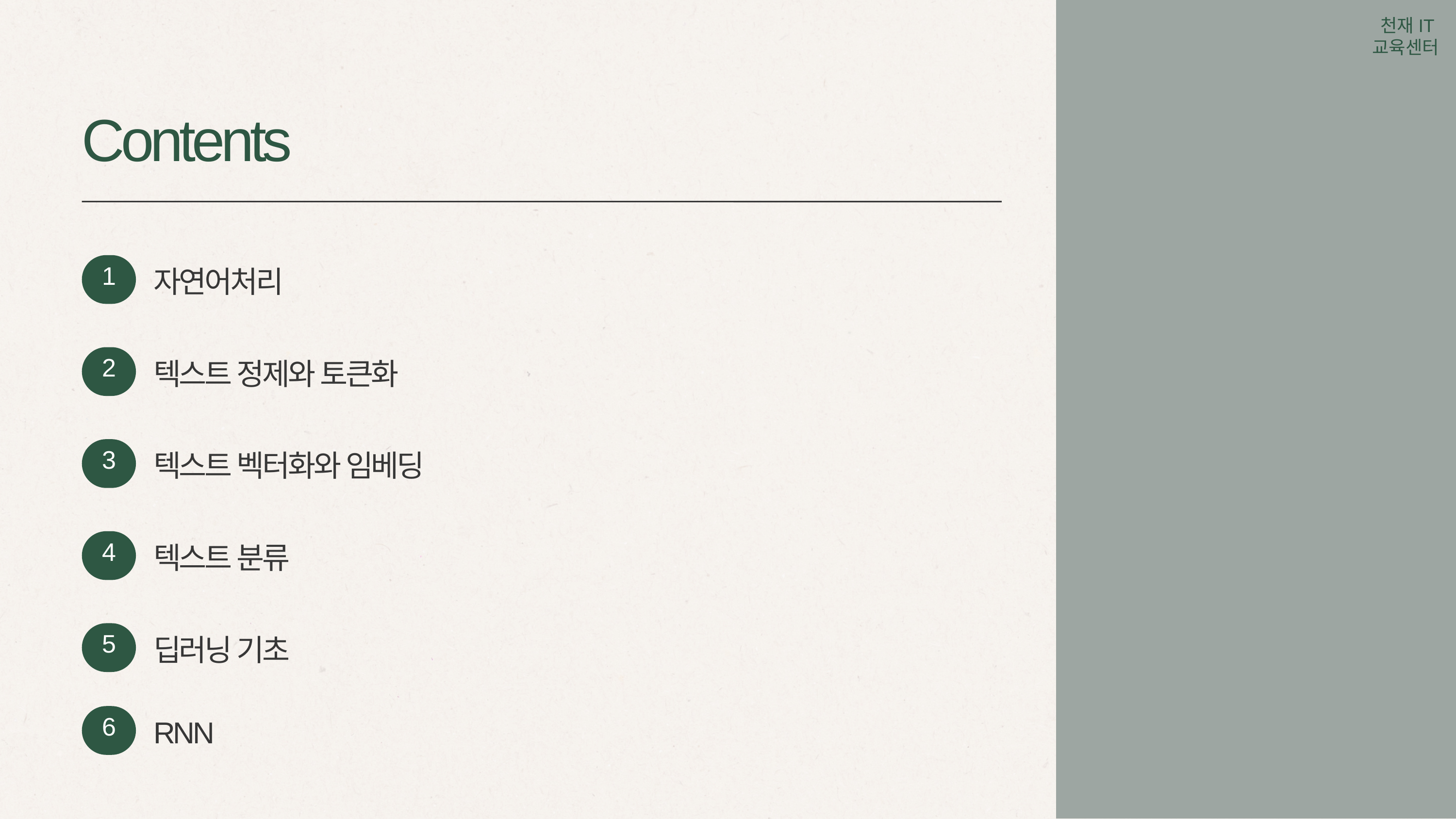

Contents

1
자연어처리

2
텍스트 정제와 토큰화

3
텍스트 벡터화와 임베딩

4
텍스트 분류

5
딥러닝 기초

6
RNN